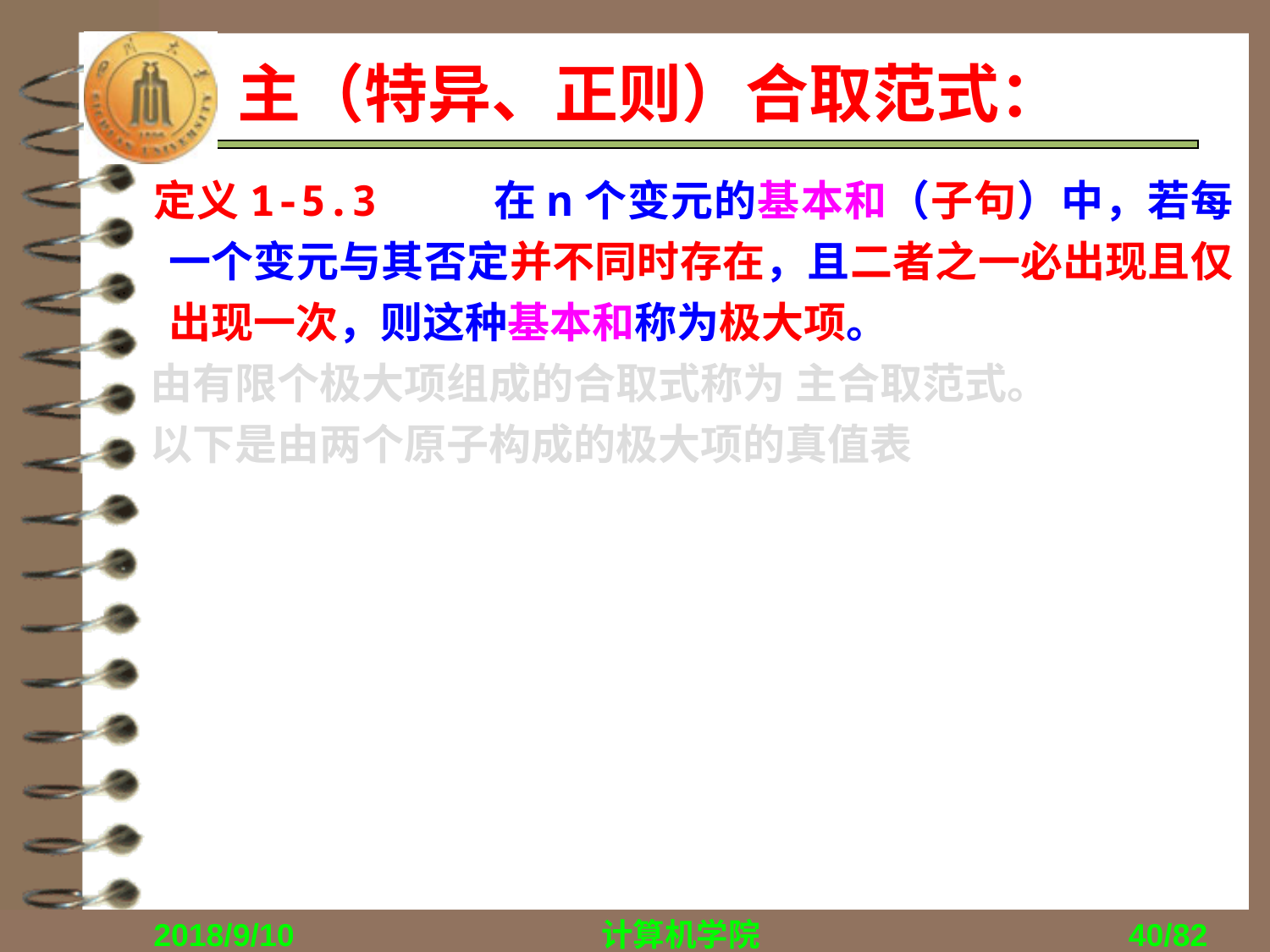

# 主（特异、正则）合取范式：
  定义1-5.3    在n个变元的基本和（子句）中，若每一个变元与其否定并不同时存在，且二者之一必出现且仅出现一次，则这种基本和称为极大项。
  由有限个极大项组成的合取式称为 主合取范式。
  以下是由两个原子构成的极大项的真值表
2018/9/10
计算机学院
40/82